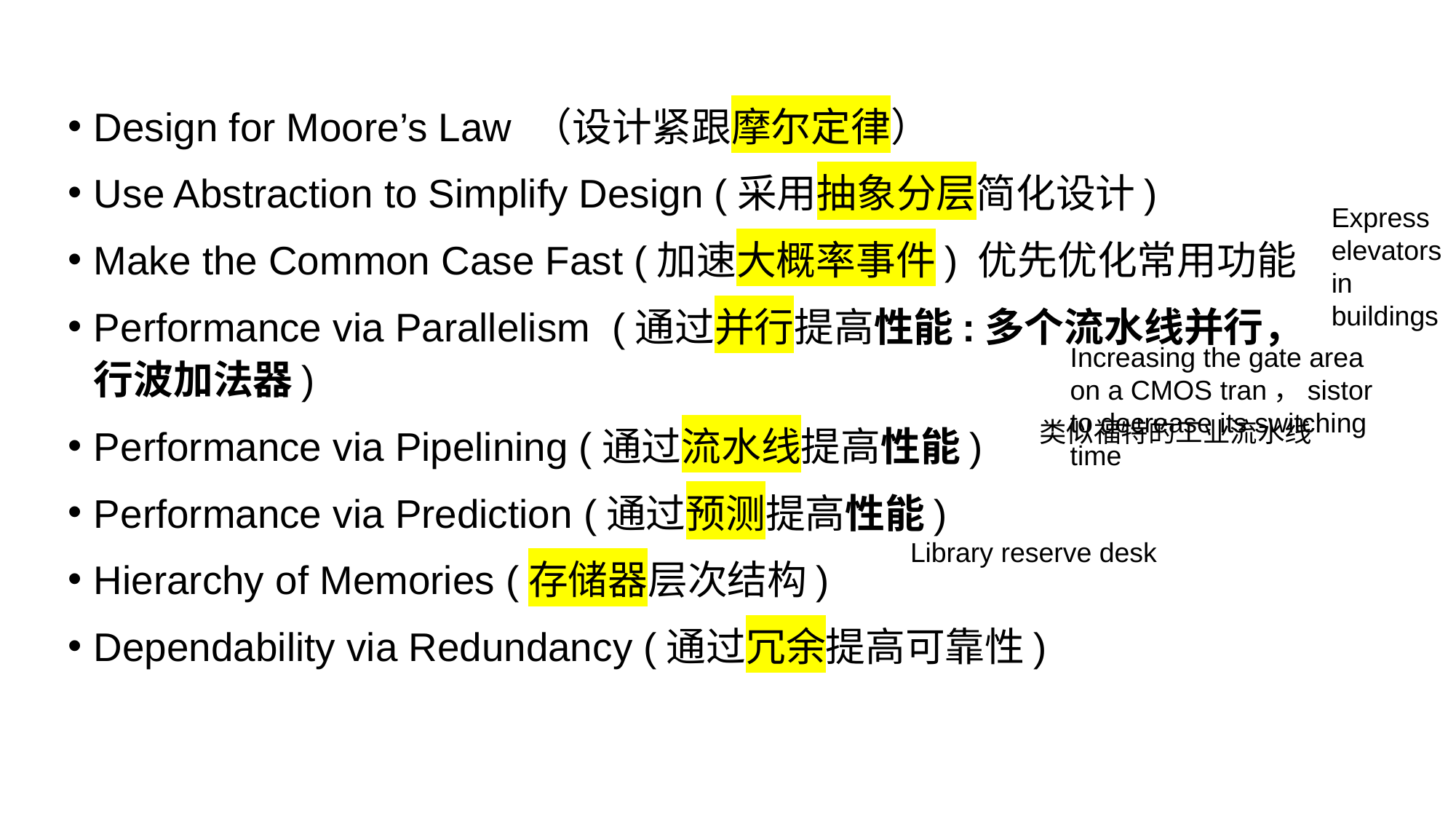

Design for Moore’s Law （设计紧跟摩尔定律）
Use Abstraction to Simplify Design (采用抽象分层简化设计)
Make the Common Case Fast (加速大概率事件) 优先优化常用功能
Performance via Parallelism  (通过并行提高性能:多个流水线并行，行波加法器)
Performance via Pipelining (通过流水线提高性能)
Performance via Prediction (通过预测提高性能)
Hierarchy of Memories (存储器层次结构)
Dependability via Redundancy (通过冗余提高可靠性)

Express elevators in buildings
Increasing the gate area on a CMOS tran，sistor to decrease its switching time
类似福特的工业流水线
Library reserve desk